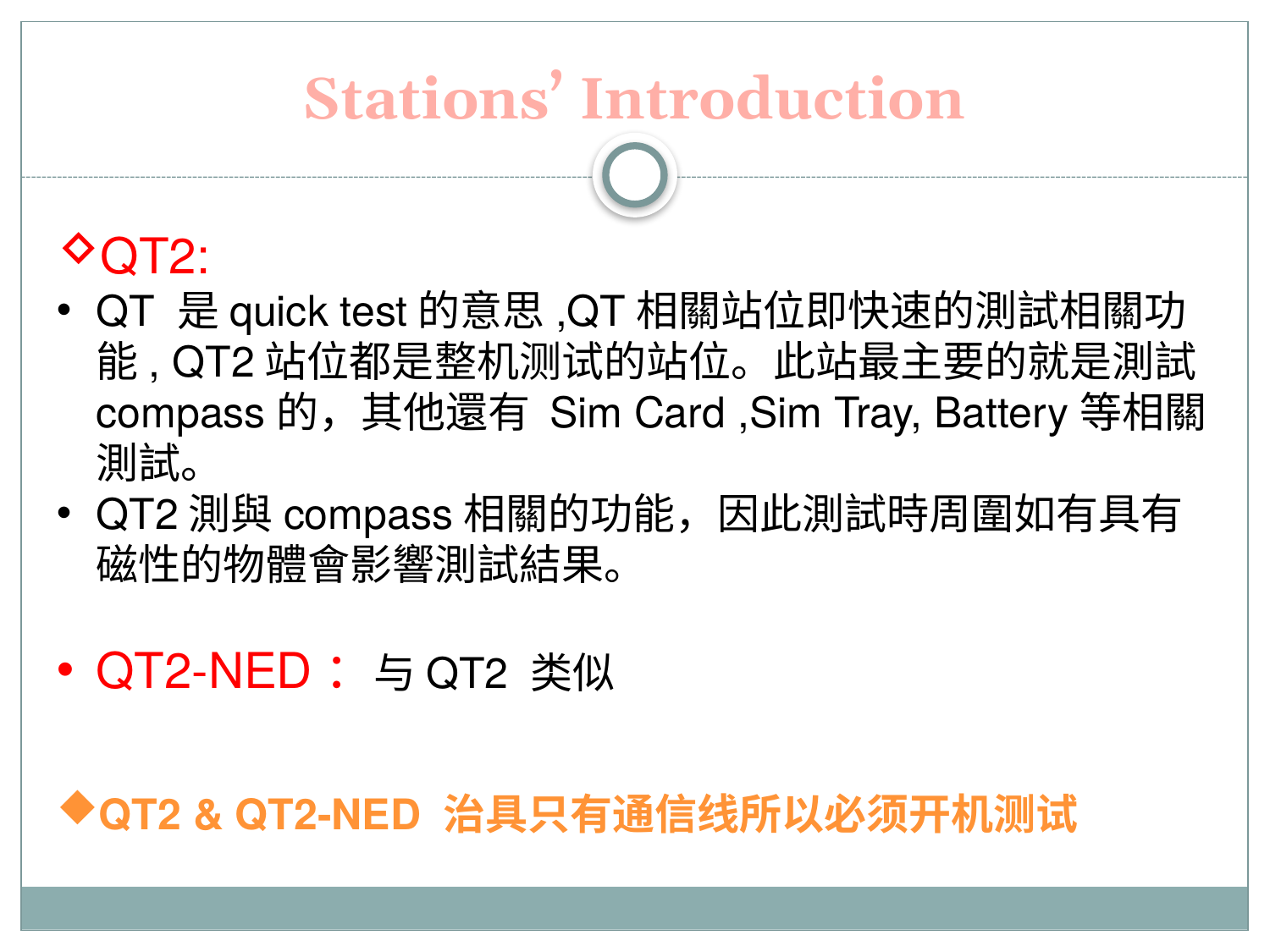

# Stations’ Introduction
QT2:
QT 是quick test的意思,QT相關站位即快速的測試相關功能, QT2站位都是整机测试的站位。此站最主要的就是測試compass的，其他還有 Sim Card ,Sim Tray, Battery等相關測試。
QT2測與compass相關的功能，因此測試時周圍如有具有磁性的物體會影響測試結果。

QT2-NED：与QT2 类似

QT2 & QT2-NED 治具只有通信线所以必须开机测试